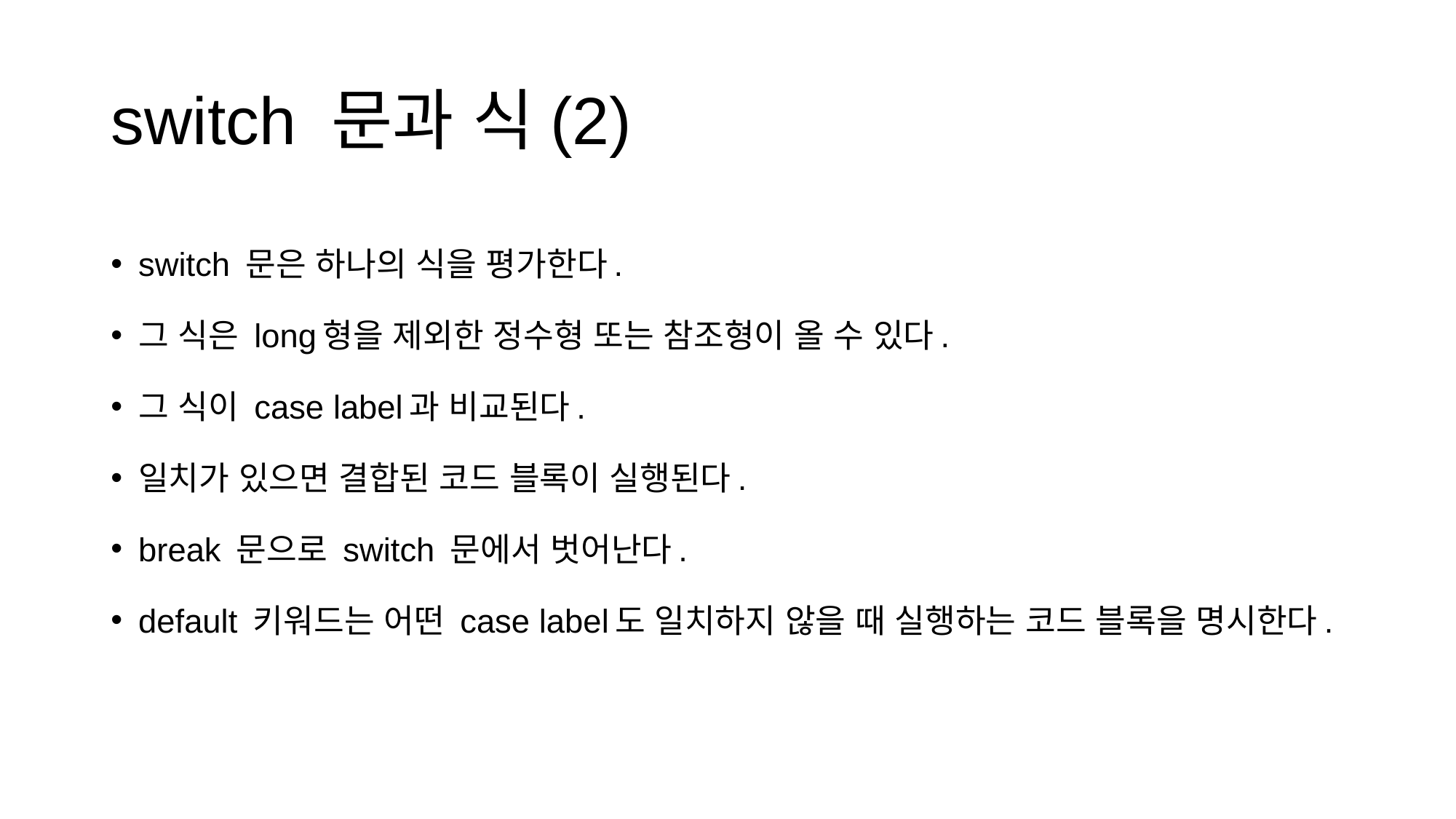

# switch 문과 식(2)
switch 문은 하나의 식을 평가한다.
그 식은 long형을 제외한 정수형 또는 참조형이 올 수 있다.
그 식이 case label과 비교된다.
일치가 있으면 결합된 코드 블록이 실행된다.
break 문으로 switch 문에서 벗어난다.
default 키워드는 어떤 case label도 일치하지 않을 때 실행하는 코드 블록을 명시한다.